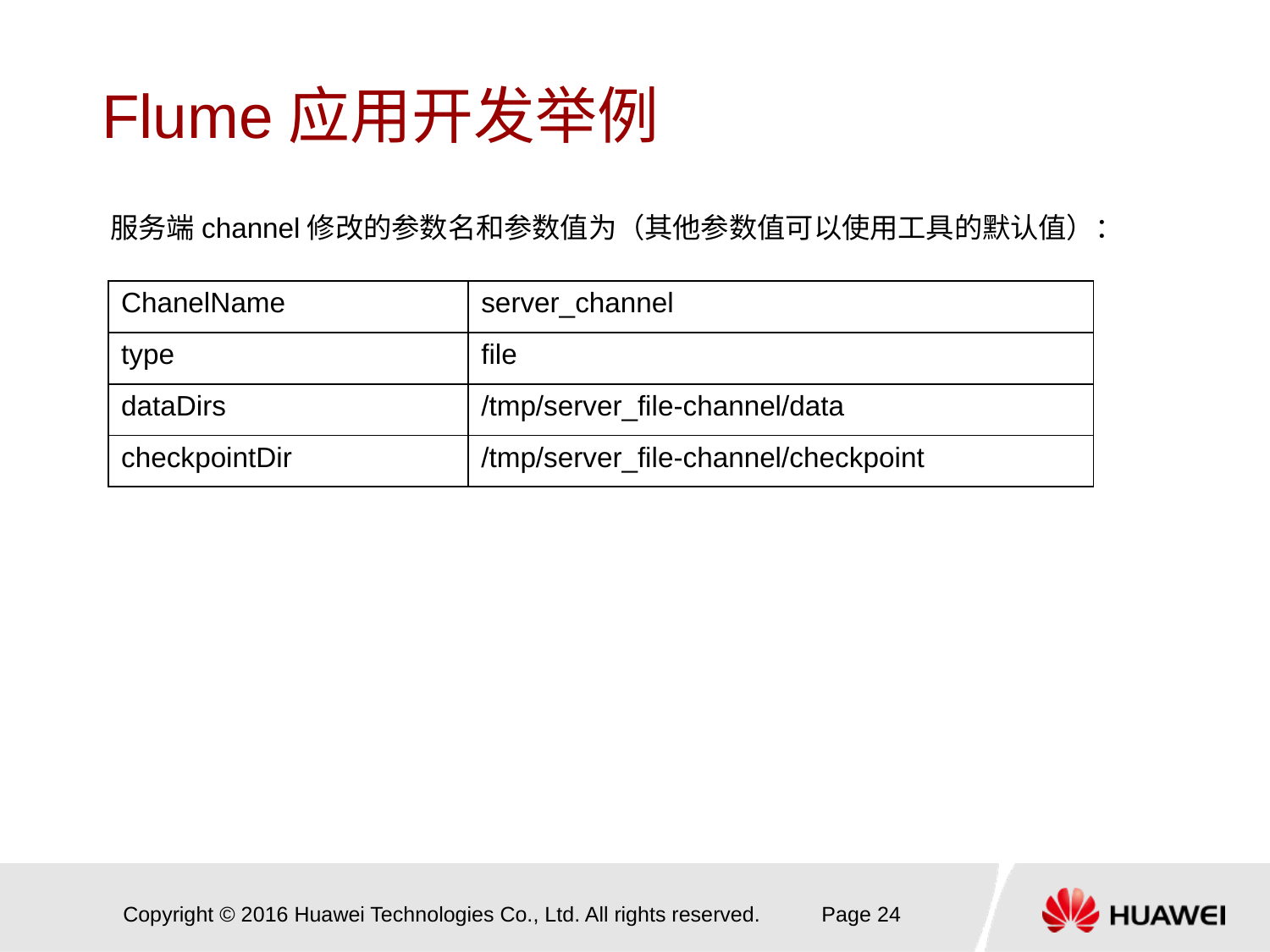

# Flume应用开发举例
服务端channel修改的参数名和参数值为（其他参数值可以使用工具的默认值）：

| ChanelName | server\_channel |
| --- | --- |
| type | file |
| dataDirs | /tmp/server\_file-channel/data |
| checkpointDir | /tmp/server\_file-channel/checkpoint |